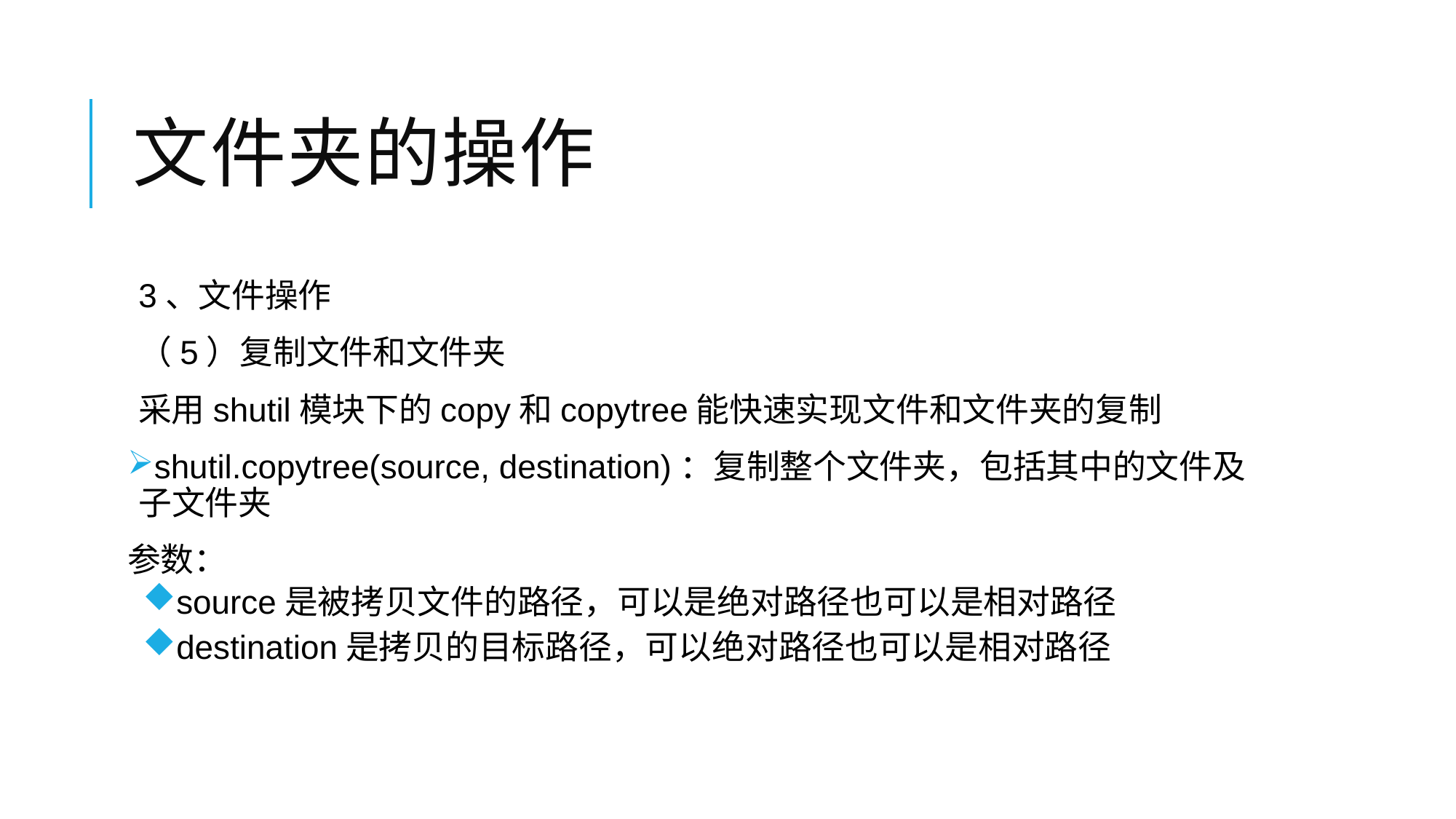

# 文件夹的操作
3、文件操作
（5）复制文件和文件夹
采用shutil模块下的copy和copytree能快速实现文件和文件夹的复制
shutil.copytree(source, destination)：复制整个文件夹，包括其中的文件及子文件夹
参数：
source是被拷贝文件的路径，可以是绝对路径也可以是相对路径
destination是拷贝的目标路径，可以绝对路径也可以是相对路径